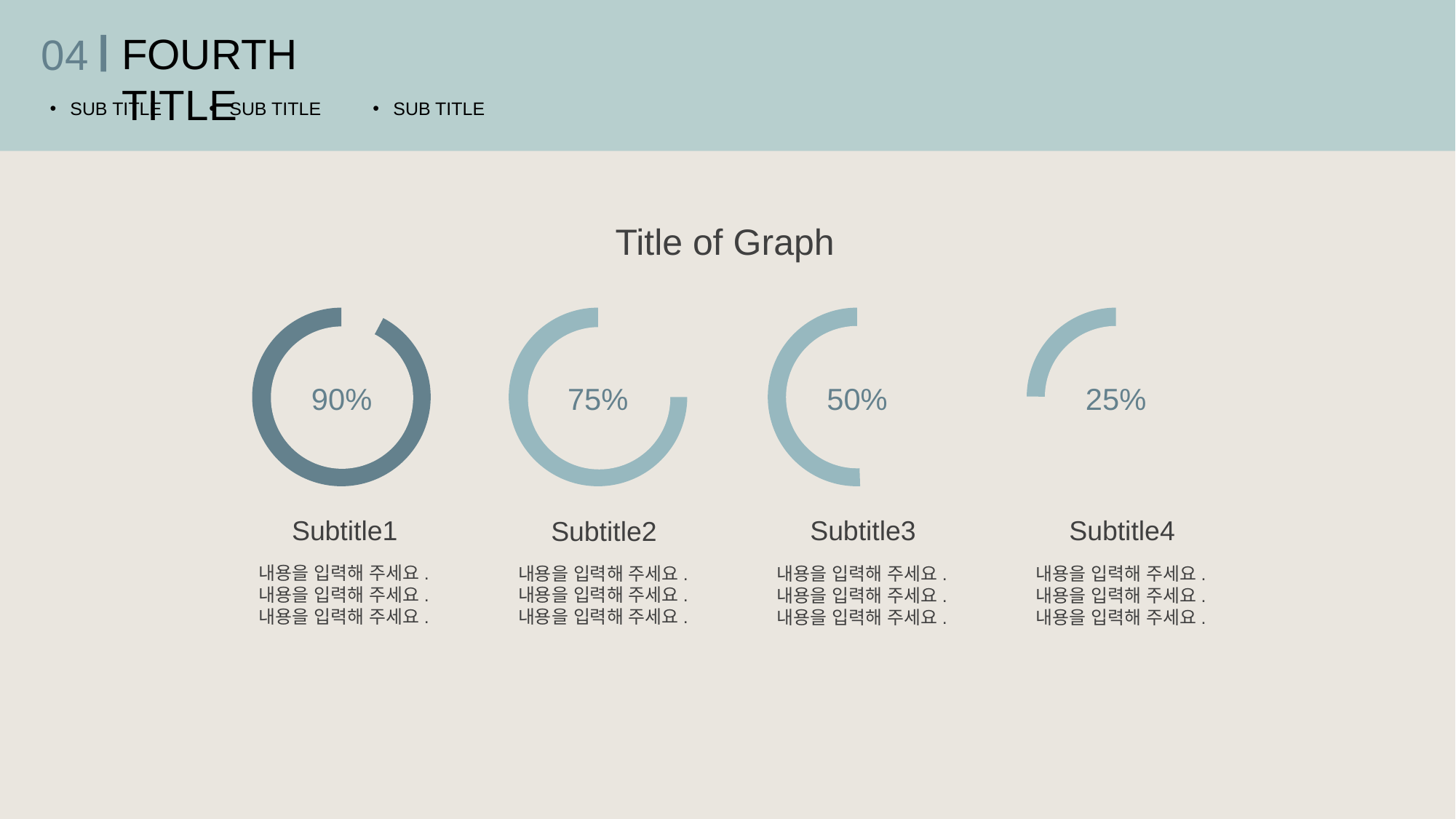

04
FOURTH TITLE

SUB TITLE
SUB TITLE
SUB TITLE
Title of Graph

90%
75%
50%
25%
Subtitle1
Subtitle3
Subtitle4
Subtitle2
내용을 입력해 주세요. 내용을 입력해 주세요.
내용을 입력해 주세요.
내용을 입력해 주세요. 내용을 입력해 주세요.
내용을 입력해 주세요.
내용을 입력해 주세요. 내용을 입력해 주세요.
내용을 입력해 주세요.
내용을 입력해 주세요. 내용을 입력해 주세요.
내용을 입력해 주세요.